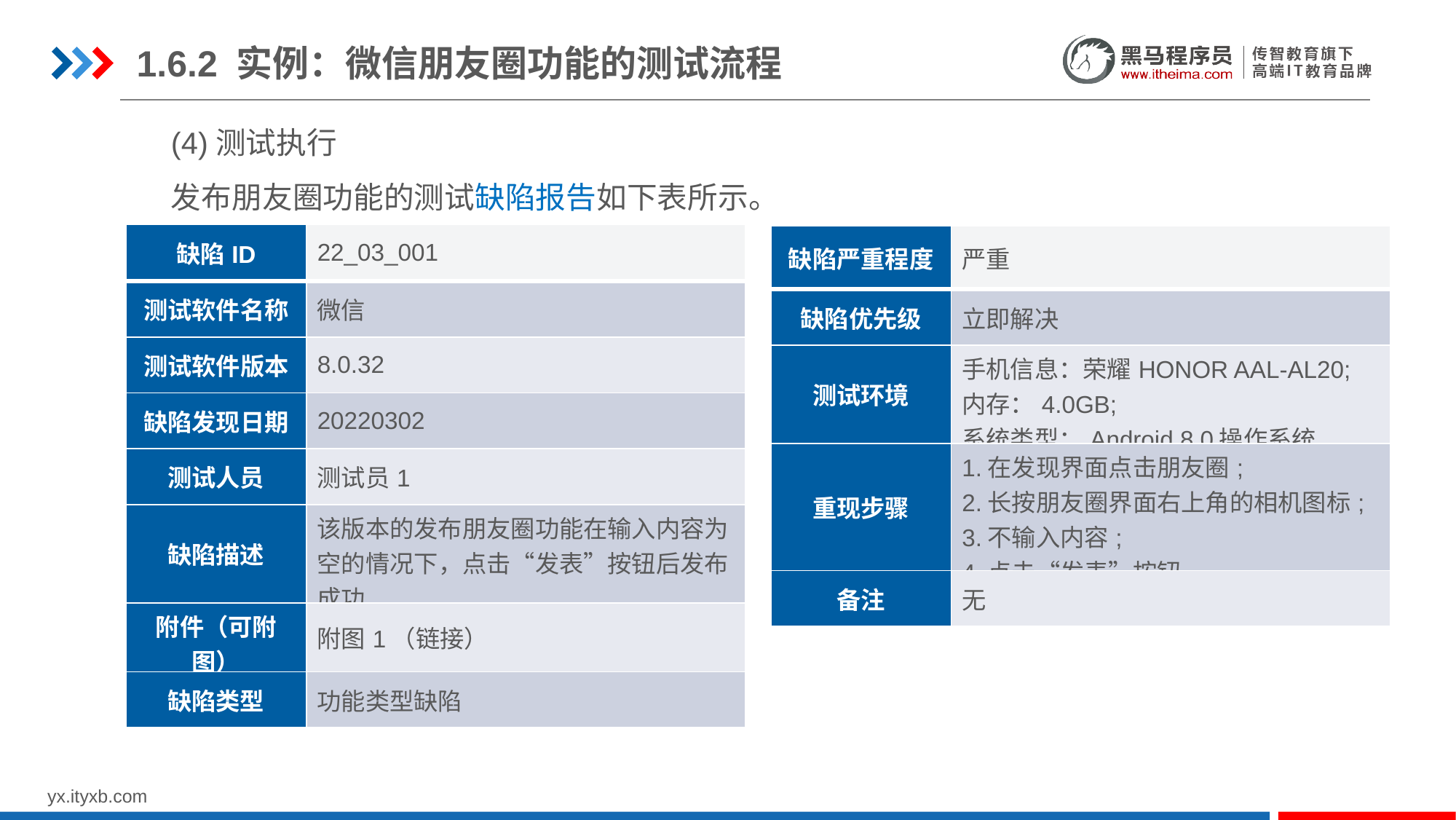

1.6.2 实例：微信朋友圈功能的测试流程
(4)测试执行
发布朋友圈功能的测试缺陷报告如下表所示。
| 缺陷ID | 22\_03\_001 |
| --- | --- |
| 测试软件名称 | 微信 |
| 测试软件版本 | 8.0.32 |
| 缺陷发现日期 | 20220302 |
| 测试人员 | 测试员1 |
| 缺陷描述 | 该版本的发布朋友圈功能在输入内容为空的情况下，点击“发表”按钮后发布成功 |
| 附件（可附图） | 附图1（链接） |
| 缺陷类型 | 功能类型缺陷 |
| 缺陷严重程度 | 严重 |
| --- | --- |
| 缺陷优先级 | 立即解决 |
| 测试环境 | 手机信息：荣耀HONOR AAL-AL20; 内存：4.0GB; 系统类型：Android 8.0操作系统 |
| 重现步骤 | 1.在发现界面点击朋友圈; 2.长按朋友圈界面右上角的相机图标; 3.不输入内容; 4.点击“发表”按钮 |
| 备注 | 无 |